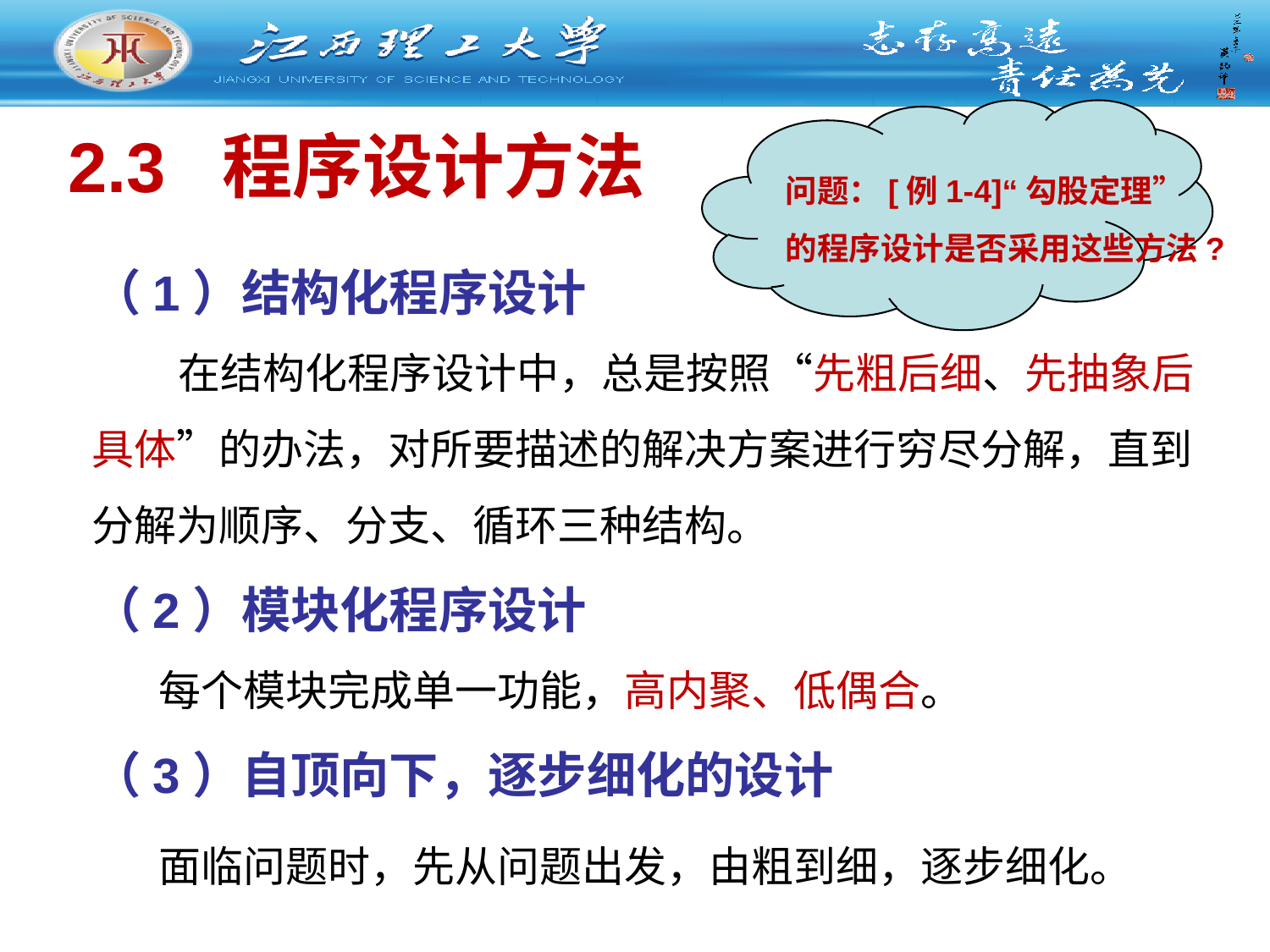

问题：[例1-4]“勾股定理”
的程序设计是否采用这些方法?
2.3  程序设计方法
（1）结构化程序设计
        在结构化程序设计中，总是按照“先粗后细、先抽象后具体”的办法，对所要描述的解决方案进行穷尽分解，直到分解为顺序、分支、循环三种结构。
（2）模块化程序设计
      每个模块完成单一功能，高内聚、低偶合。
（3）自顶向下，逐步细化的设计
     面临问题时，先从问题出发，由粗到细，逐步细化。